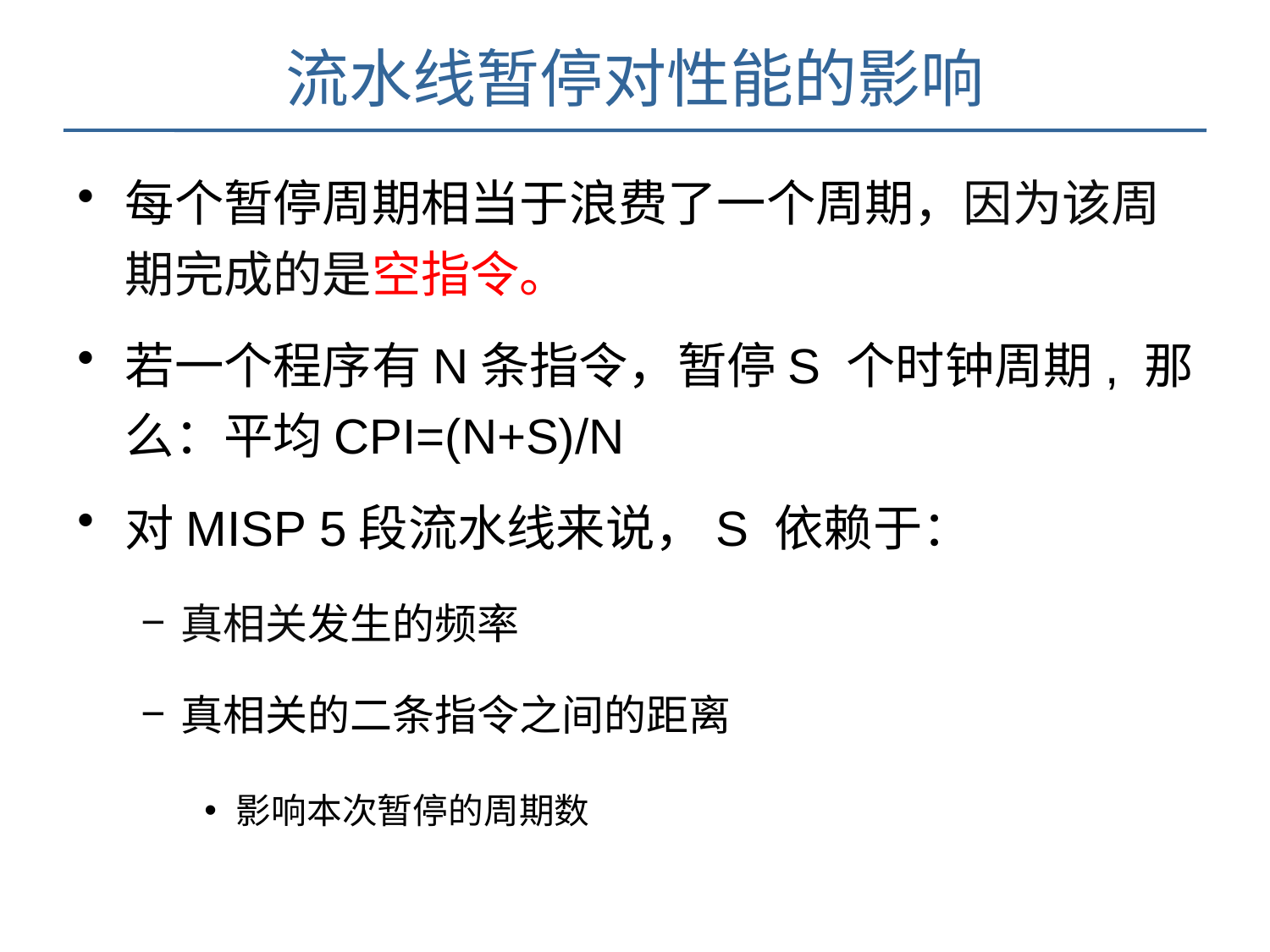

# 流水线暂停对性能的影响
每个暂停周期相当于浪费了一个周期，因为该周期完成的是空指令。
若一个程序有N条指令，暂停S 个时钟周期, 那么：平均CPI=(N+S)/N
对MISP 5段流水线来说，S 依赖于：
真相关发生的频率
真相关的二条指令之间的距离
影响本次暂停的周期数